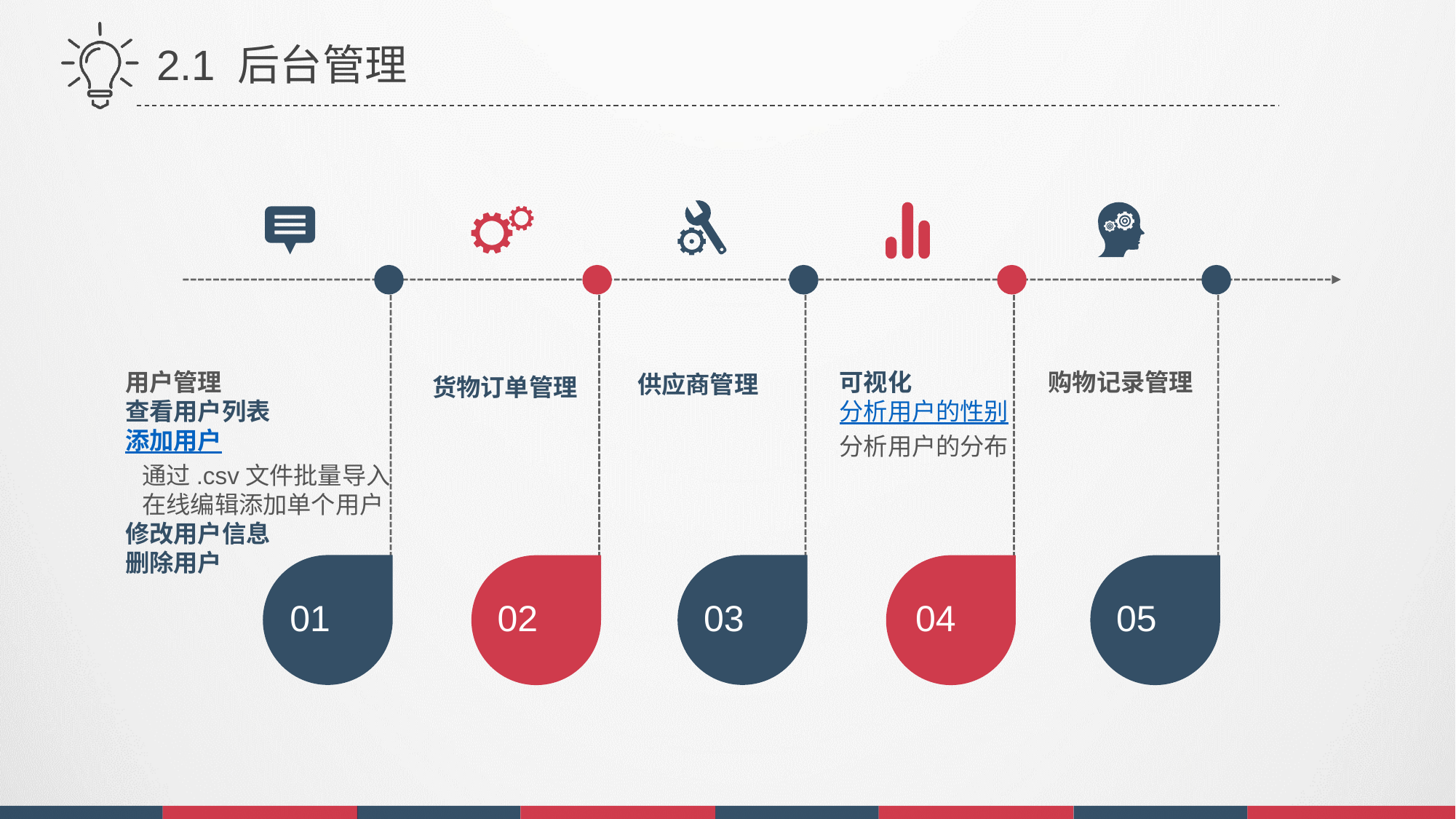

2.1 后台管理

用户管理
查看用户列表
添加用户
  通过.csv文件批量导入
  在线编辑添加单个用户
修改用户信息
删除用户
购物记录管理
可视化
分析用户的性别
分析用户的分布
供应商管理
货物订单管理

01
02
03
04
05